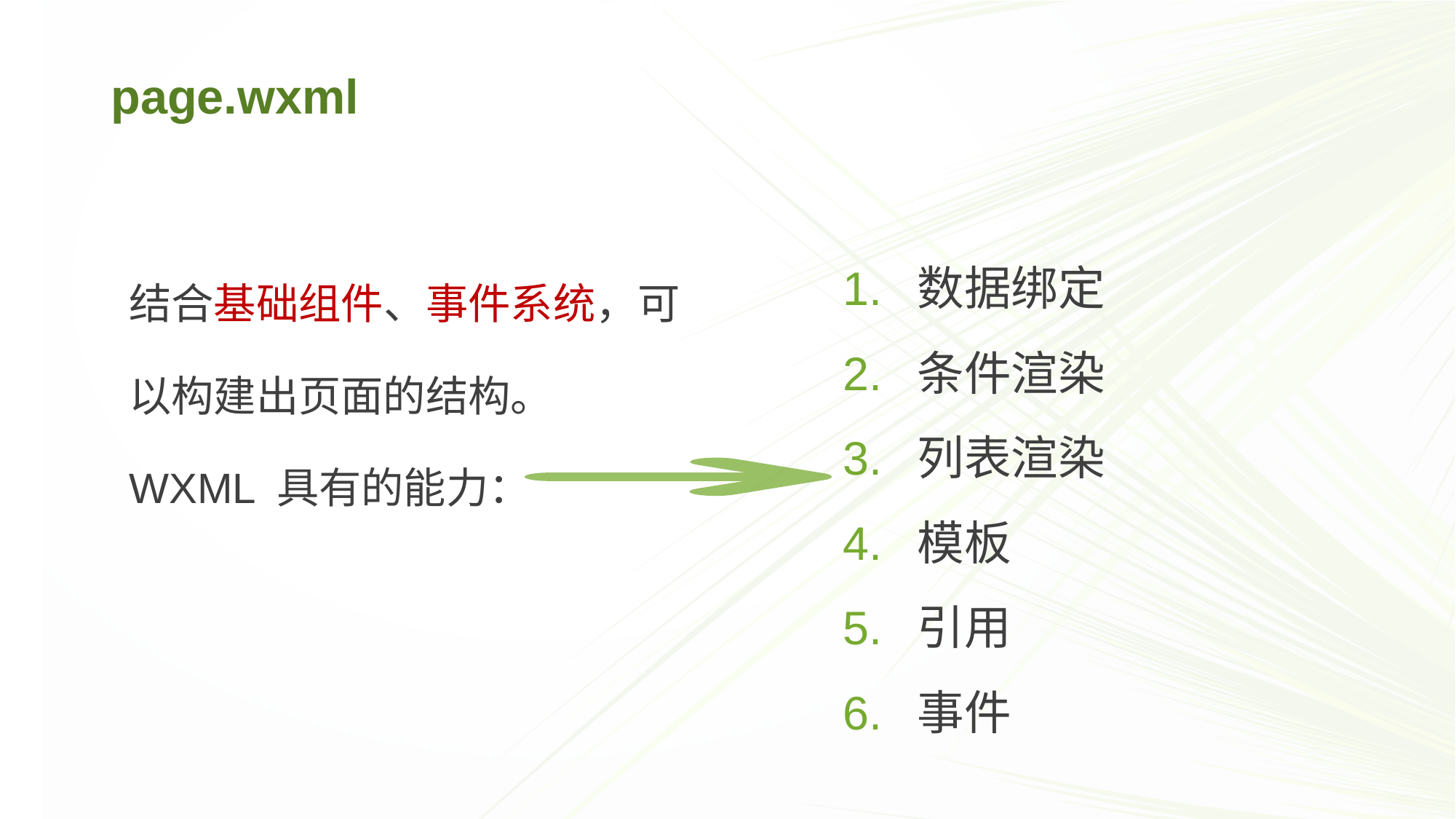

page.wxml

数据绑定
条件渲染
列表渲染
模板
引用
事件

结合基础组件、事件系统，可以构建出页面的结构。
WXML 具有的能力：